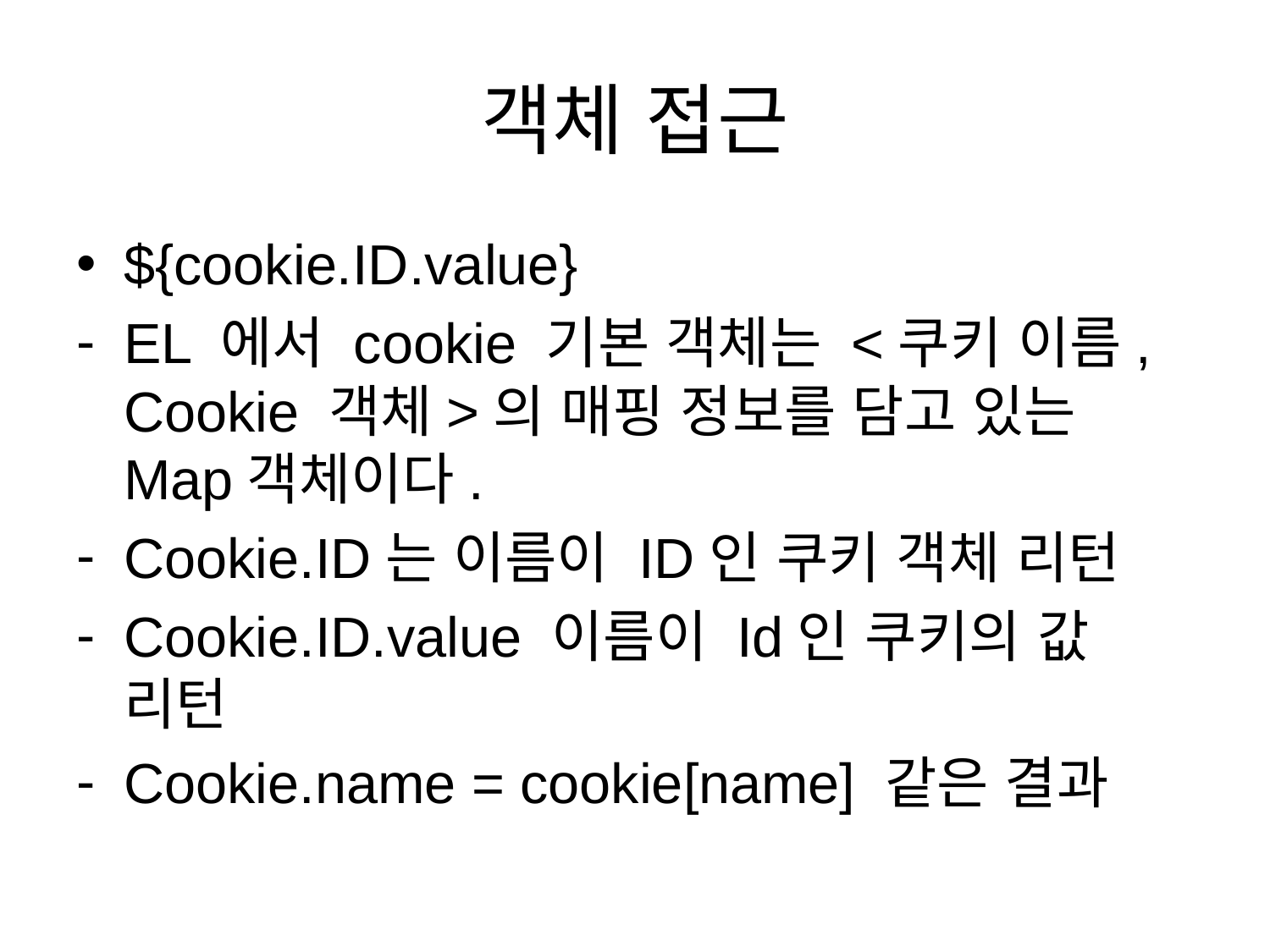

# 객체 접근
${cookie.ID.value}
EL 에서 cookie 기본 객체는 <쿠키 이름, Cookie 객체>의 매핑 정보를 담고 있는 Map객체이다.
Cookie.ID는 이름이 ID인 쿠키 객체 리턴
Cookie.ID.value 이름이 Id인 쿠키의 값 리턴
Cookie.name = cookie[name] 같은 결과